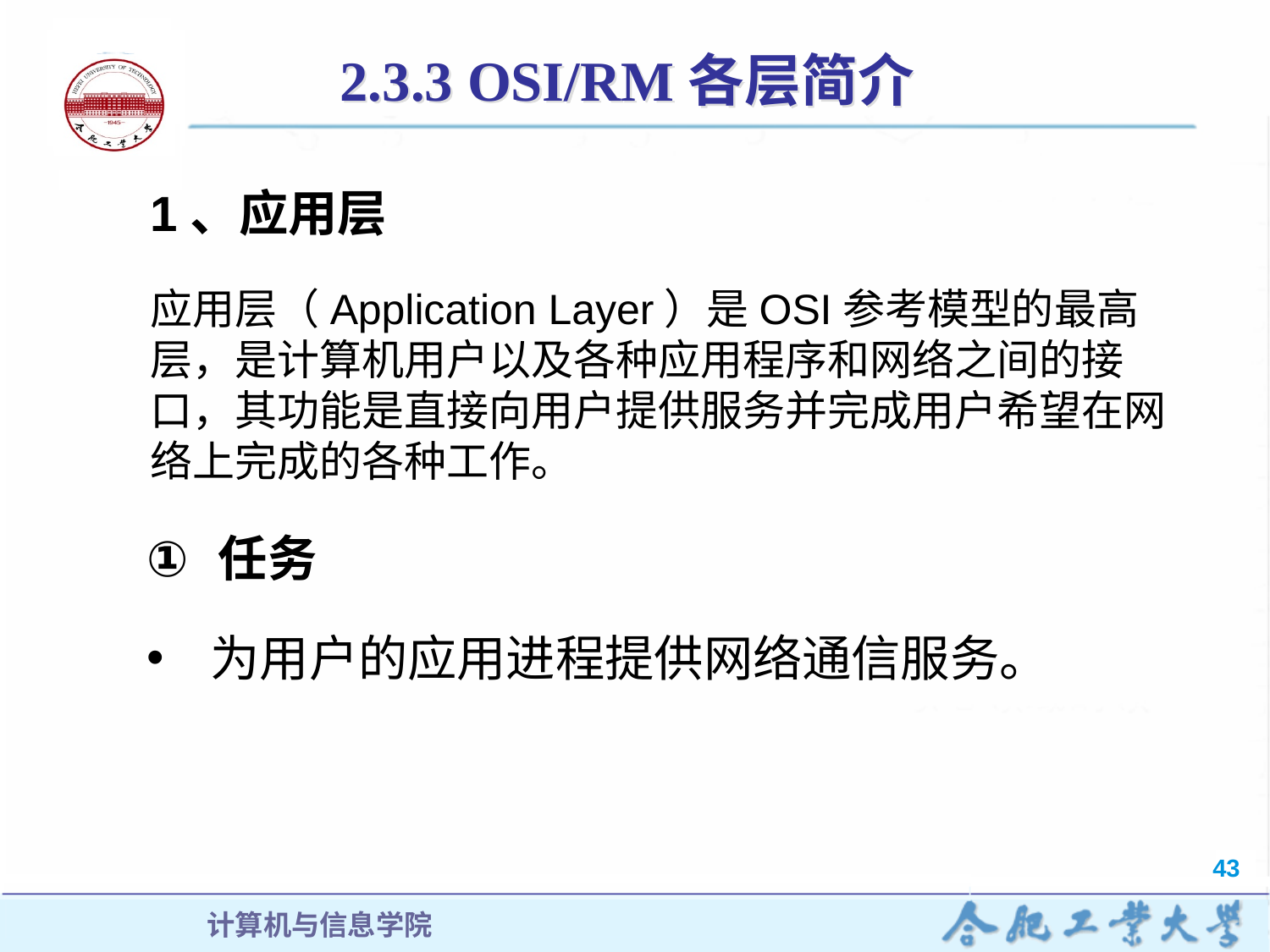

# 2.3.3 OSI/RM各层简介
1、应用层
应用层（Application Layer）是OSI参考模型的最高层，是计算机用户以及各种应用程序和网络之间的接口，其功能是直接向用户提供服务并完成用户希望在网络上完成的各种工作。
任务
为用户的应用进程提供网络通信服务。